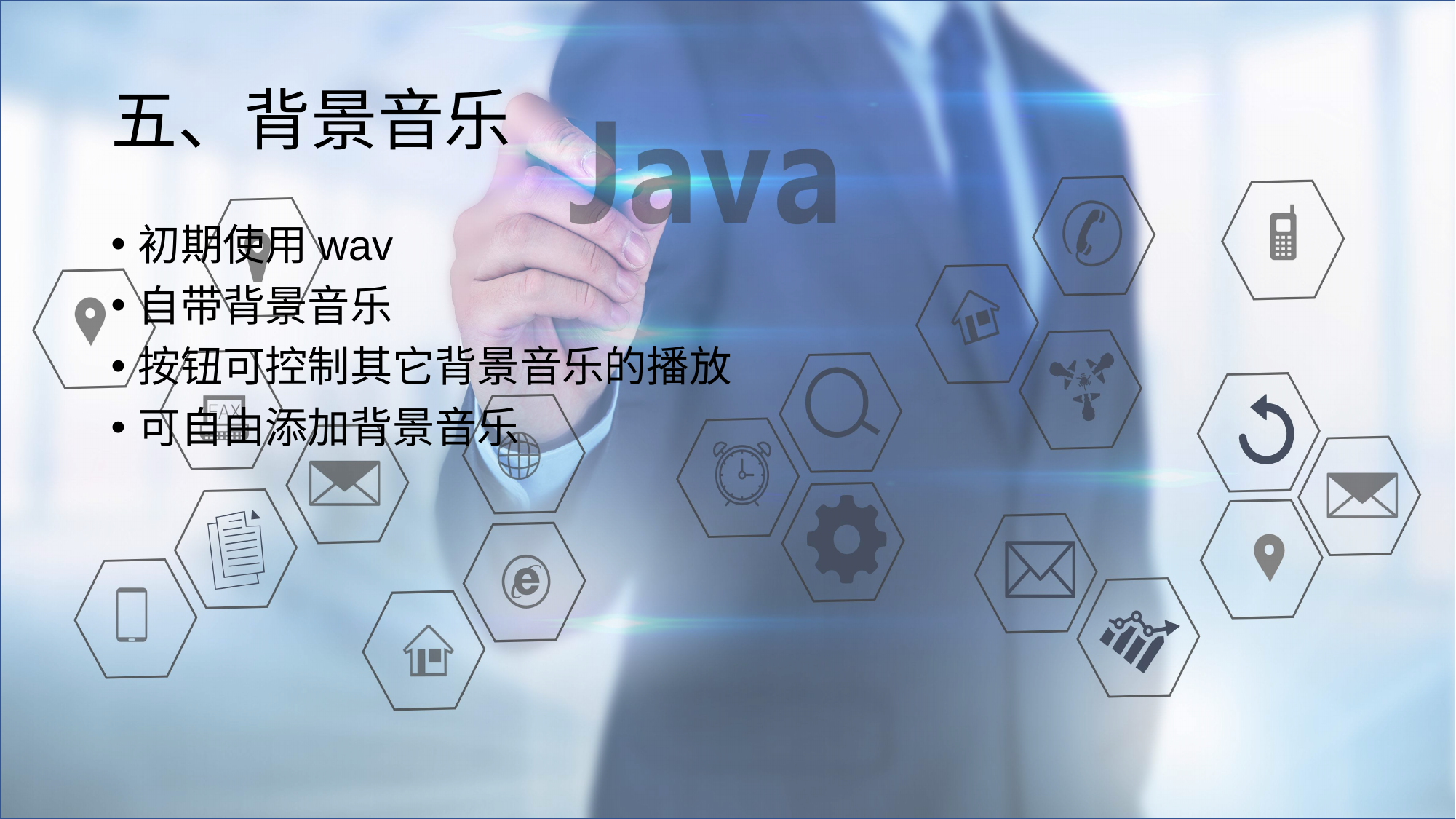

# 五、背景音乐
初期使用wav
自带背景音乐
按钮可控制其它背景音乐的播放
可自由添加背景音乐